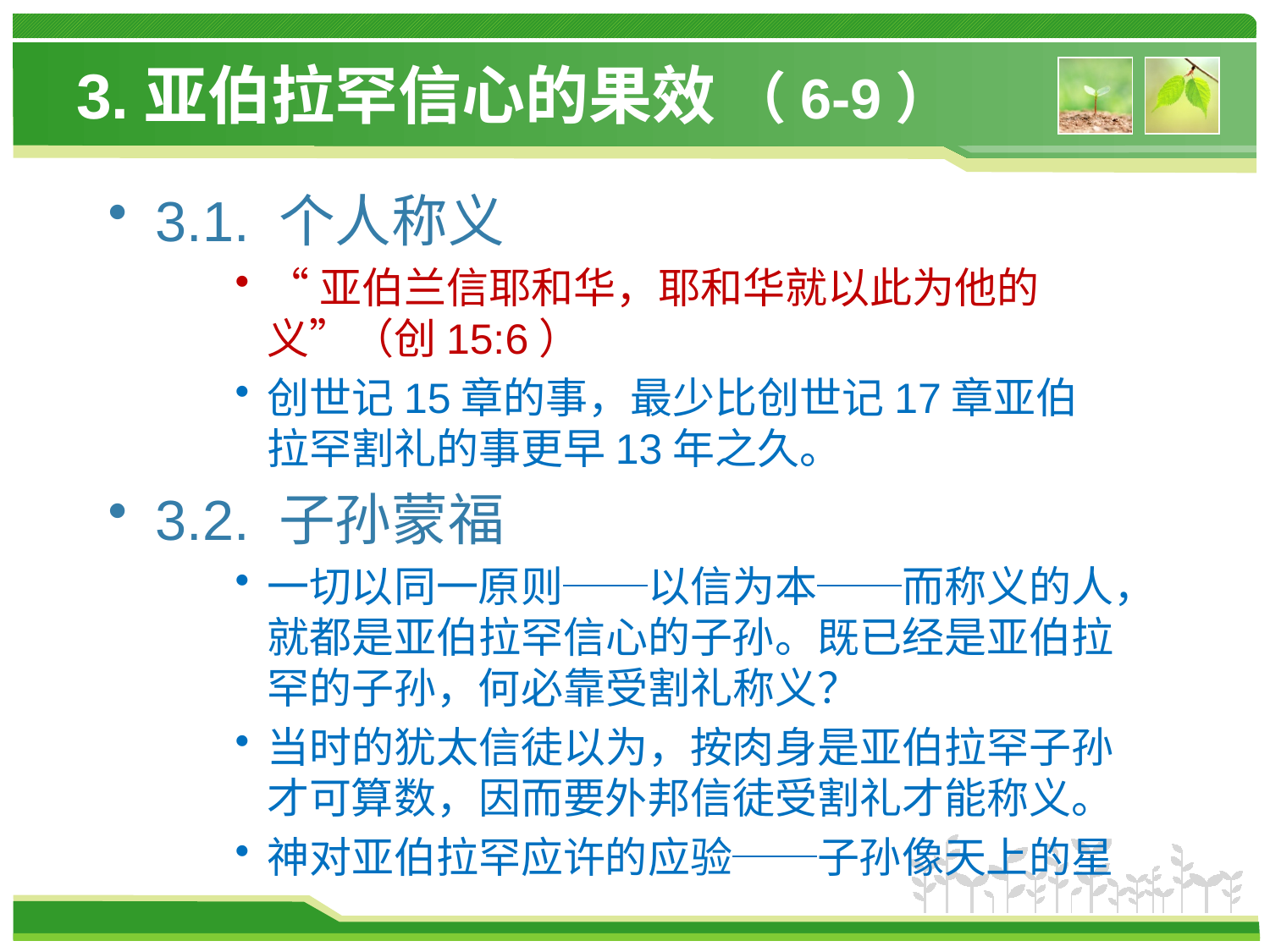

# 3.亚伯拉罕信心的果效 （6-9）
3.1. 个人称义
“亚伯兰信耶和华，耶和华就以此为他的义”（创15:6）
创世记15章的事，最少比创世记17章亚伯拉罕割礼的事更早13年之久。
3.2. 子孙蒙福
一切以同一原则──以信为本──而称义的人，就都是亚伯拉罕信心的子孙。既已经是亚伯拉罕的子孙，何必靠受割礼称义？
当时的犹太信徒以为，按肉身是亚伯拉罕子孙才可算数，因而要外邦信徒受割礼才能称义。
神对亚伯拉罕应许的应验──子孙像天上的星